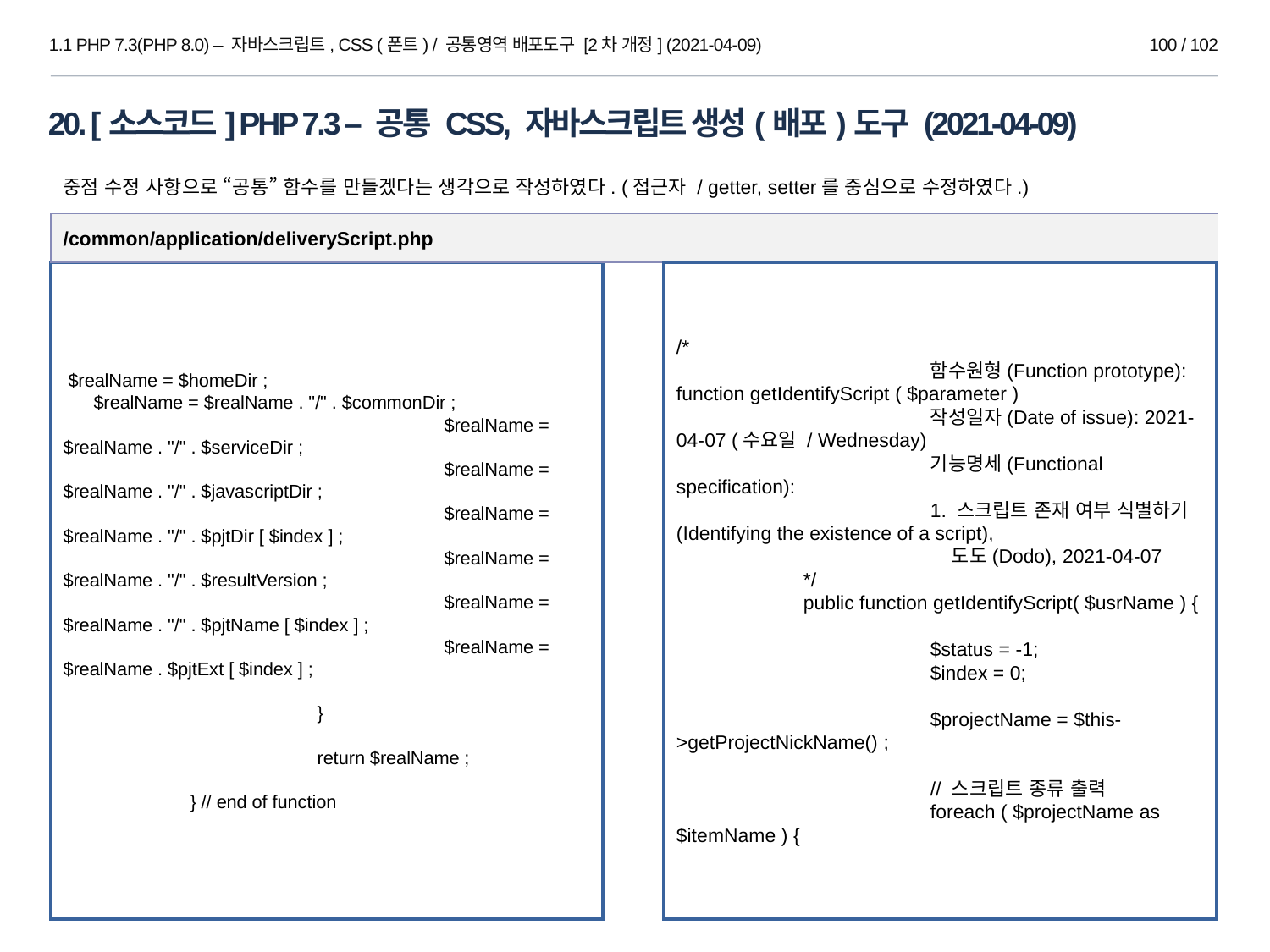

1.1 PHP 7.3(PHP 8.0) – 자바스크립트, CSS (폰트) / 공통영역 배포도구 [2차 개정] (2021-04-09)
100 / 102

20. [소스코드] PHP 7.3 – 공통 CSS, 자바스크립트 생성(배포)도구 (2021-04-09)
중점 수정 사항으로 “공통” 함수를 만들겠다는 생각으로 작성하였다. (접근자 / getter, setter를 중심으로 수정하였다.)
/common/application/deliveryScript.php
/*
		함수원형(Function prototype): function getIdentifyScript ( $parameter )
		작성일자(Date of issue): 2021-04-07 (수요일 / Wednesday)
		기능명세(Functional specification):
		1. 스크립트 존재 여부 식별하기(Identifying the existence of a script),
		   도도(Dodo), 2021-04-07
	*/
	public function getIdentifyScript( $usrName ) {

		$status = -1;
		$index = 0;

		$projectName = $this->getProjectNickName() ;

		// 스크립트 종류 출력
		foreach ( $projectName as $itemName ) {
 $realName = $homeDir ;
      $realName = $realName . "/" . $commonDir ;
			$realName = $realName . "/" . $serviceDir ;
			$realName = $realName . "/" . $javascriptDir ;
			$realName = $realName . "/" . $pjtDir [ $index ] ;
			$realName = $realName . "/" . $resultVersion ;
			$realName = $realName . "/" . $pjtName [ $index ] ;
			$realName = $realName . $pjtExt [ $index ] ;

		}

		return $realName ;

	} // end of function